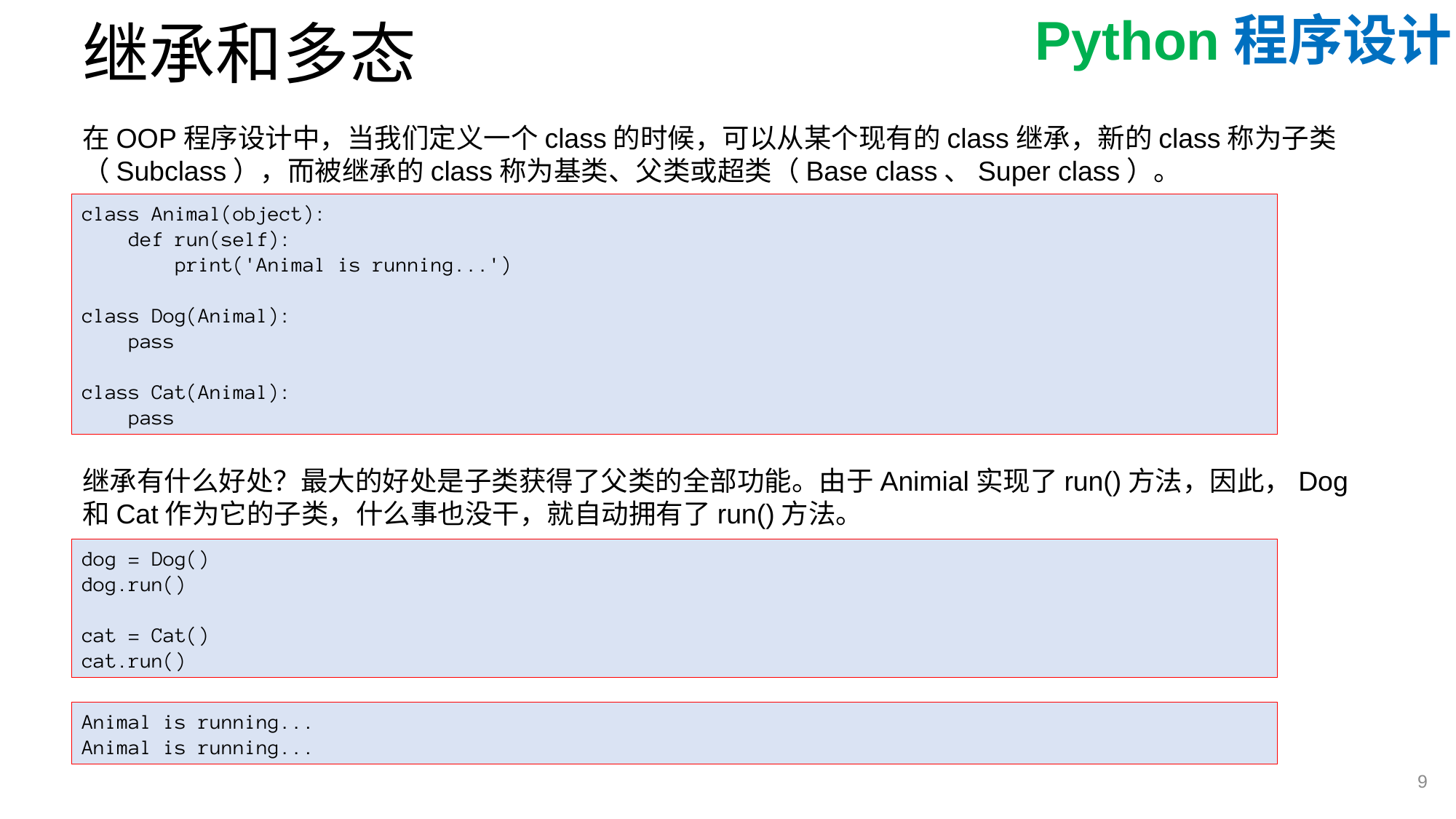

# 继承和多态
在OOP程序设计中，当我们定义一个class的时候，可以从某个现有的class继承，新的class称为子类（Subclass），而被继承的class称为基类、父类或超类（Base class、Super class）。
class Animal(object):
    def run(self):
        print('Animal is running...')

class Dog(Animal):
    pass

class Cat(Animal):
    pass
继承有什么好处？最大的好处是子类获得了父类的全部功能。由于Animial实现了run()方法，因此，Dog和Cat作为它的子类，什么事也没干，就自动拥有了run()方法。
dog = Dog()
dog.run()

cat = Cat()
cat.run()
Animal is running...
Animal is running...
9